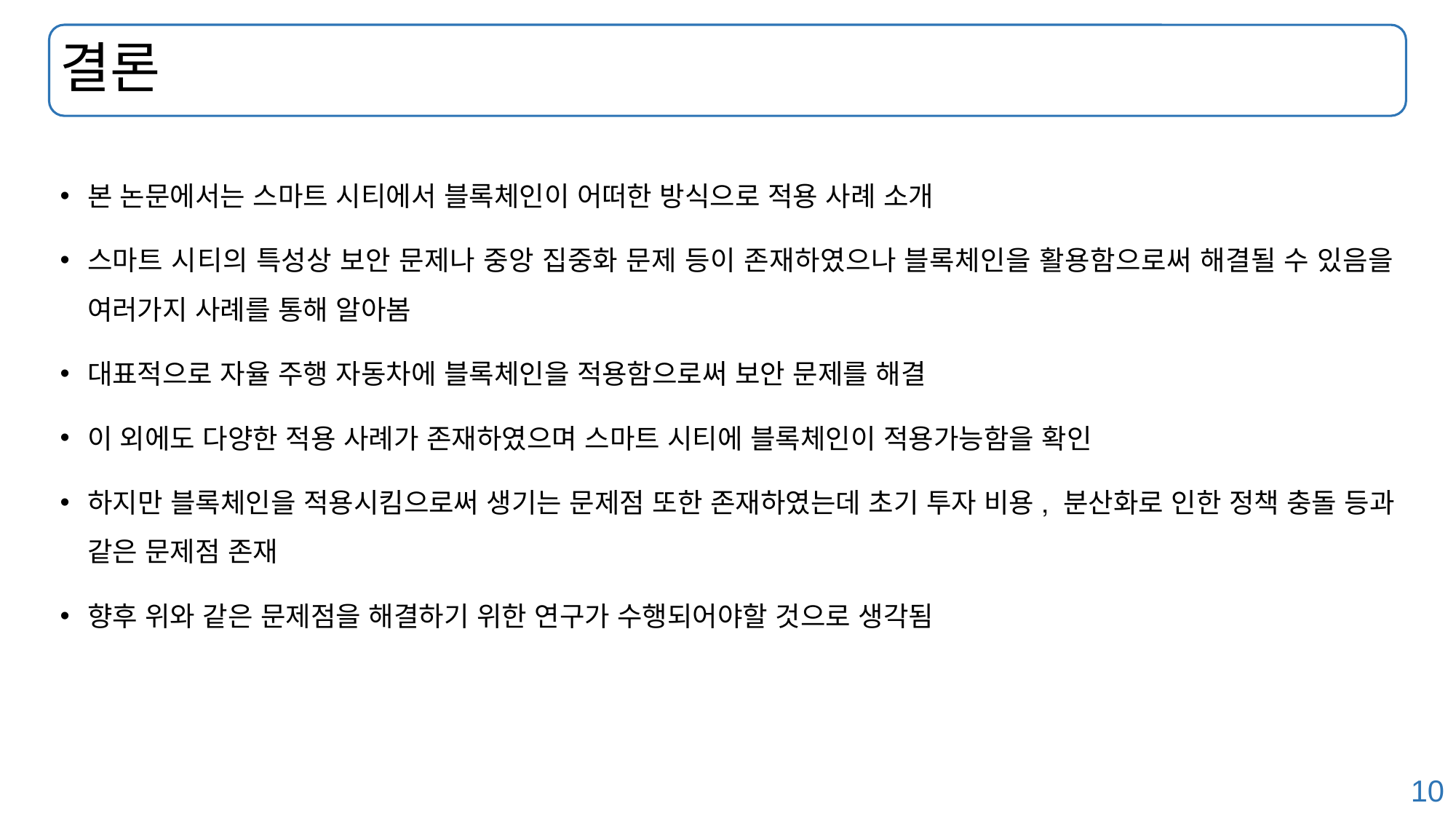

# 결론
본 논문에서는 스마트 시티에서 블록체인이 어떠한 방식으로 적용 사례 소개
스마트 시티의 특성상 보안 문제나 중앙 집중화 문제 등이 존재하였으나 블록체인을 활용함으로써 해결될 수 있음을 여러가지 사례를 통해 알아봄
대표적으로 자율 주행 자동차에 블록체인을 적용함으로써 보안 문제를 해결
이 외에도 다양한 적용 사례가 존재하였으며 스마트 시티에 블록체인이 적용가능함을 확인
하지만 블록체인을 적용시킴으로써 생기는 문제점 또한 존재하였는데 초기 투자 비용, 분산화로 인한 정책 충돌 등과 같은 문제점 존재
향후 위와 같은 문제점을 해결하기 위한 연구가 수행되어야할 것으로 생각됨